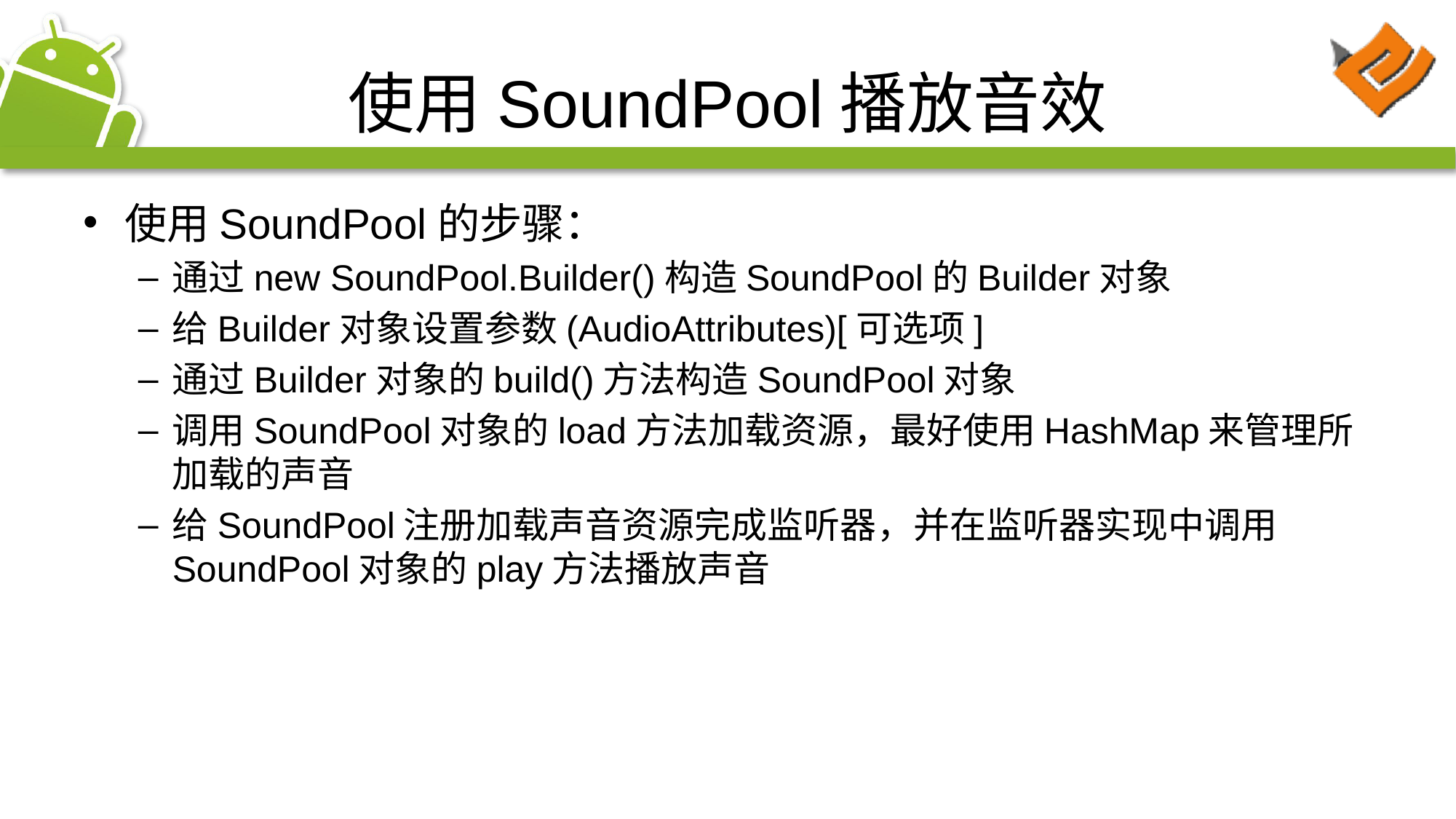

# 使用SoundPool播放音效
使用SoundPool的步骤：
通过new SoundPool.Builder()构造SoundPool的Builder对象
给Builder对象设置参数(AudioAttributes)[可选项]
通过Builder对象的build()方法构造SoundPool对象
调用SoundPool对象的load方法加载资源，最好使用HashMap来管理所加载的声音
给SoundPool注册加载声音资源完成监听器，并在监听器实现中调用SoundPool对象的play方法播放声音